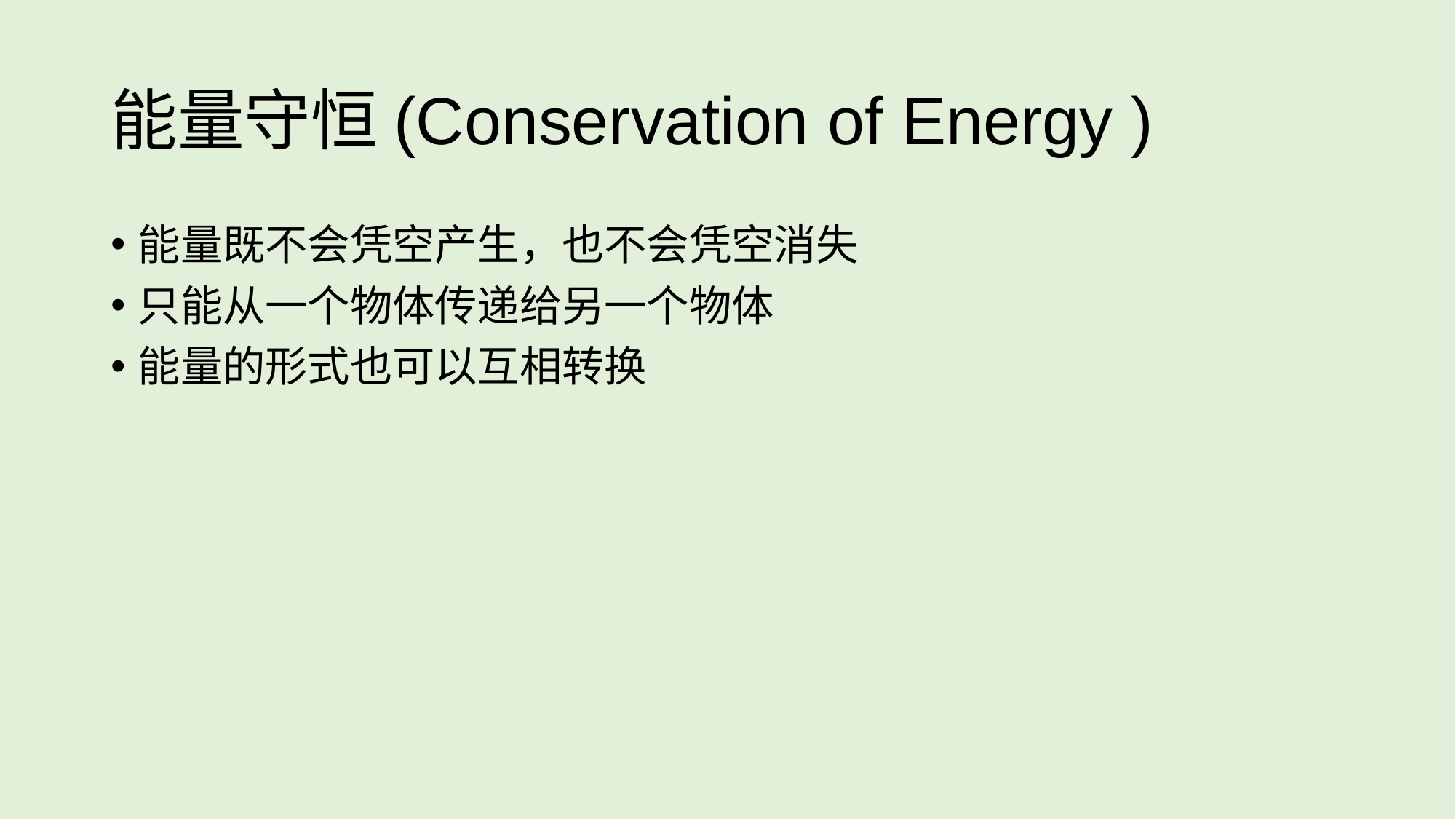

# 能量守恒(Conservation of Energy )
能量既不会凭空产生，也不会凭空消失
只能从一个物体传递给另一个物体
能量的形式也可以互相转换